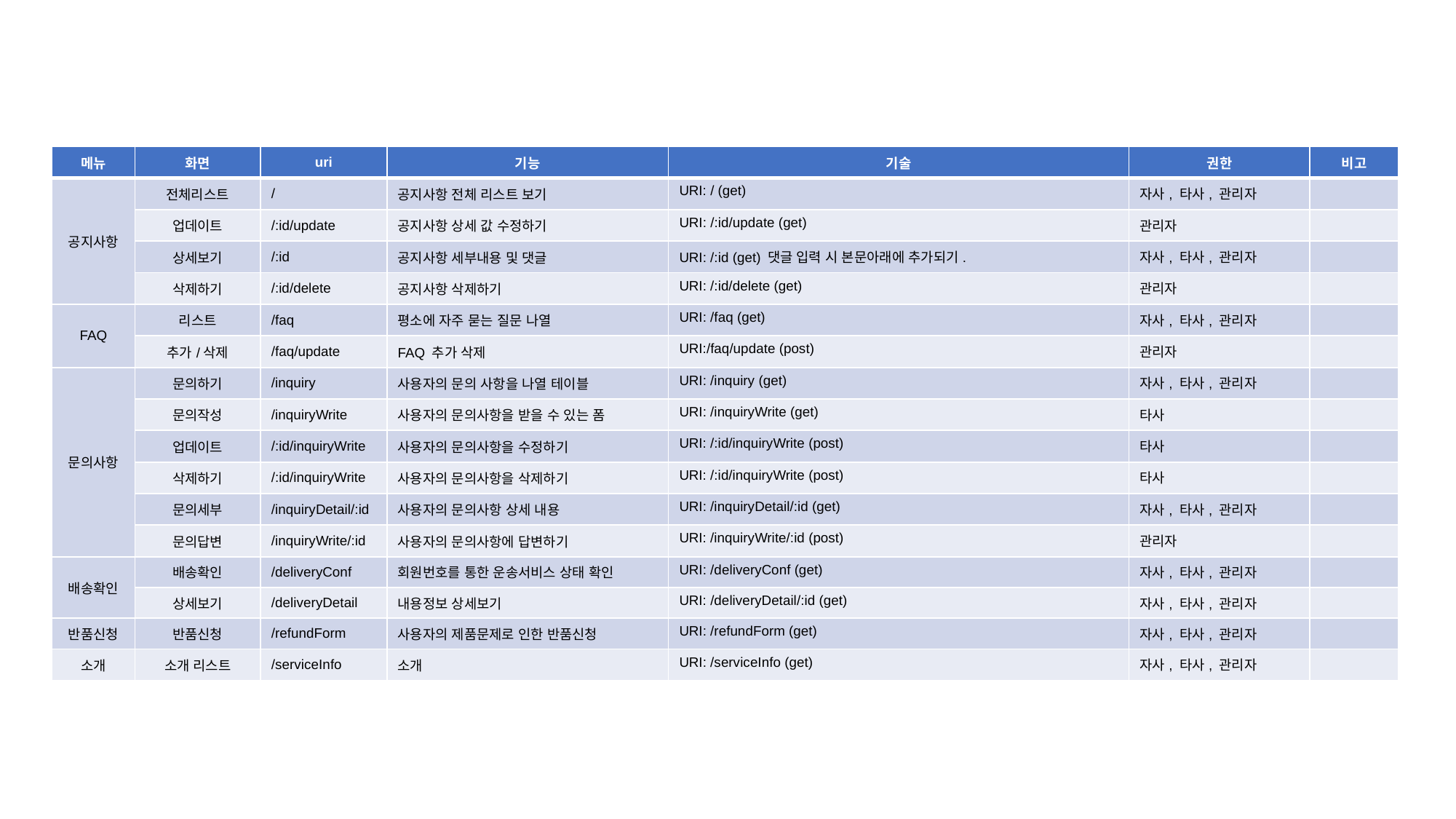

| 메뉴 | 화면 | uri | 기능 | 기술 | 권한 | 비고 |
| --- | --- | --- | --- | --- | --- | --- |
| 공지사항 | 전체리스트 | / | 공지사항 전체 리스트 보기 | URI: / (get) | 자사, 타사, 관리자 |  |
|  | 업데이트 | /:id/update | 공지사항 상세 값 수정하기 | URI: /:id/update (get) | 관리자 |  |
|  | 상세보기 | /:id | 공지사항 세부내용 및 댓글 | URI: /:id (get) 댓글 입력 시 본문아래에 추가되기. | 자사, 타사, 관리자 |  |
|  | 삭제하기 | /:id/delete | 공지사항 삭제하기 | URI: /:id/delete (get) | 관리자 |  |
| FAQ | 리스트 | /faq | 평소에 자주 묻는 질문 나열 | URI: /faq (get) | 자사, 타사, 관리자 |  |
|  | 추가/삭제 | /faq/update | FAQ 추가 삭제 | URI:/faq/update (post) | 관리자 |  |
| 문의사항 | 문의하기 | /inquiry | 사용자의 문의 사항을 나열 테이블 | URI: /inquiry (get) | 자사, 타사, 관리자 |  |
|  | 문의작성 | /inquiryWrite | 사용자의 문의사항을 받을 수 있는 폼 | URI: /inquiryWrite (get) | 타사 |  |
|  | 업데이트 | /:id/inquiryWrite | 사용자의 문의사항을 수정하기 | URI: /:id/inquiryWrite (post) | 타사 |  |
|  | 삭제하기 | /:id/inquiryWrite | 사용자의 문의사항을 삭제하기 | URI: /:id/inquiryWrite (post) | 타사 |  |
|  | 문의세부 | /inquiryDetail/:id | 사용자의 문의사항 상세 내용 | URI: /inquiryDetail/:id (get) | 자사, 타사, 관리자 |  |
|  | 문의답변 | /inquiryWrite/:id | 사용자의 문의사항에 답변하기 | URI: /inquiryWrite/:id (post) | 관리자 |  |
| 배송확인 | 배송확인 | /deliveryConf | 회원번호를 통한 운송서비스 상태 확인 | URI: /deliveryConf (get) | 자사, 타사, 관리자 |  |
|  | 상세보기 | /deliveryDetail | 내용정보 상세보기 | URI: /deliveryDetail/:id (get) | 자사, 타사, 관리자 |  |
| 반품신청 | 반품신청 | /refundForm | 사용자의 제품문제로 인한 반품신청 | URI: /refundForm (get) | 자사, 타사, 관리자 |  |
| 소개 | 소개 리스트 | /serviceInfo | 소개 | URI: /serviceInfo (get) | 자사, 타사, 관리자 |  |